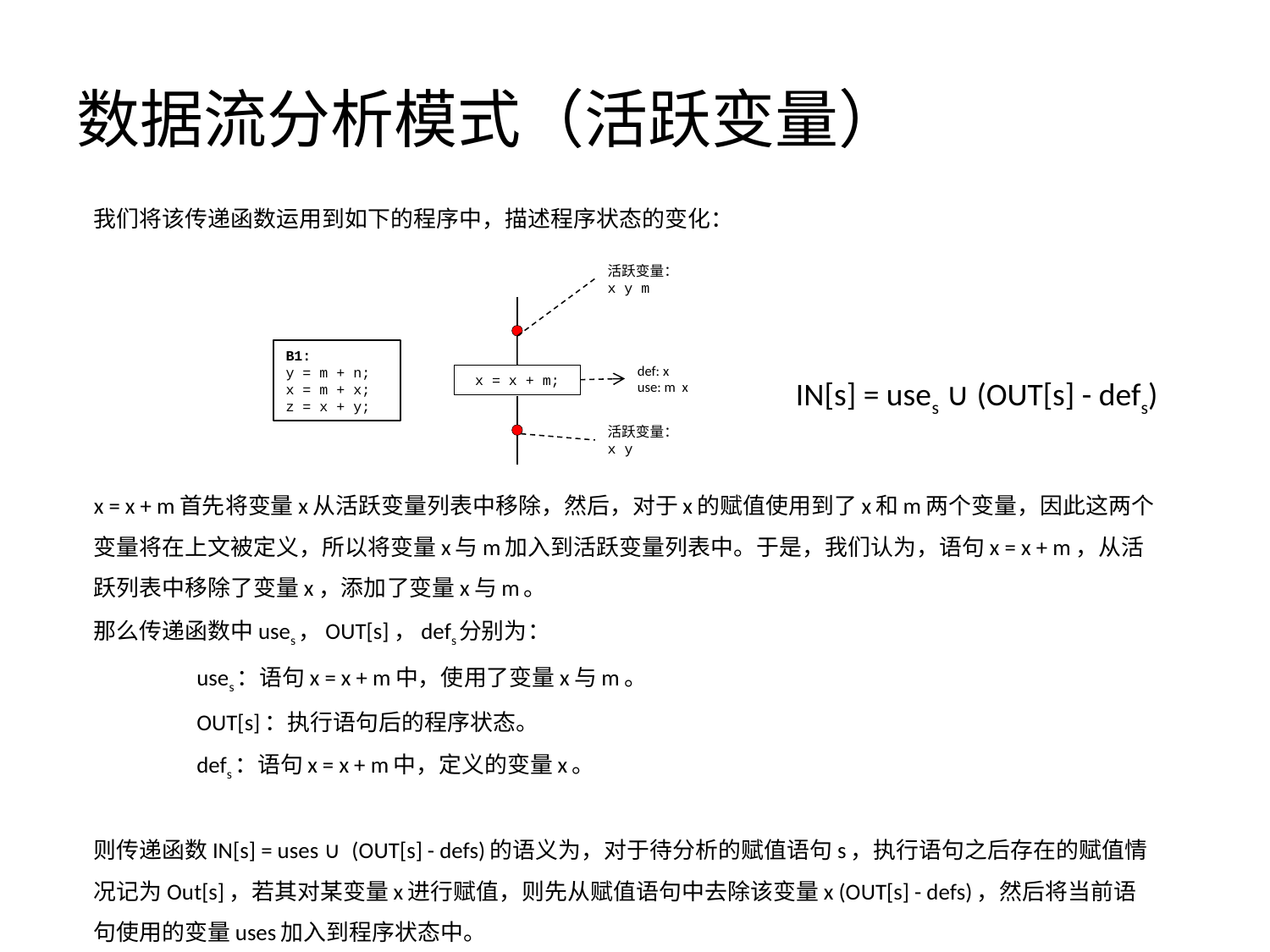

# 数据流分析模式（活跃变量）

我们将该传递函数运用到如下的程序中，描述程序状态的变化：

x = x + m首先将变量x从活跃变量列表中移除，然后，对于x的赋值使用到了x和m两个变量，因此这两个变量将在上文被定义，所以将变量x与m加入到活跃变量列表中。于是，我们认为，语句x = x + m，从活跃列表中移除了变量x，添加了变量x与m。
那么传递函数中uses，OUT[s]，defs分别为：
	uses：语句x = x + m中，使用了变量x与m。
	OUT[s]：执行语句后的程序状态。
	defs：语句x = x + m中，定义的变量x。

则传递函数IN[s] = uses ∪ (OUT[s] - defs)的语义为，对于待分析的赋值语句s，执行语句之后存在的赋值情况记为Out[s]，若其对某变量x进行赋值，则先从赋值语句中去除该变量x (OUT[s] - defs)，然后将当前语句使用的变量uses加入到程序状态中。

活跃变量：
x y m

B1:
y = m + n;
x = m + x;
z = x + y;
IN[s] = uses ∪ (OUT[s] - defs)
def: x
use: m  x
x = x + m;
活跃变量：
x y